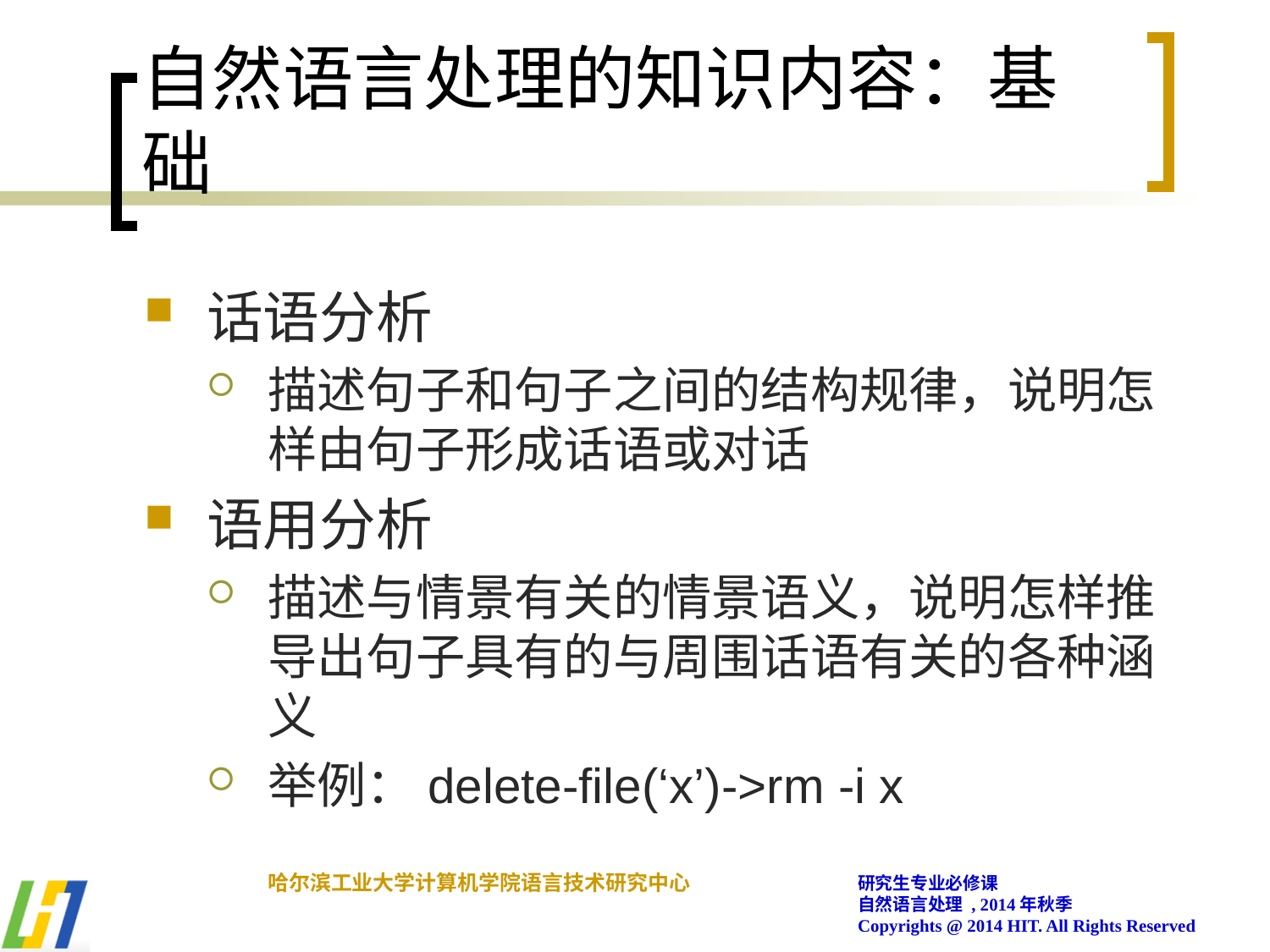

# 自然语言处理的知识内容：基础
话语分析
描述句子和句子之间的结构规律，说明怎样由句子形成话语或对话
语用分析
描述与情景有关的情景语义，说明怎样推导出句子具有的与周围话语有关的各种涵义
举例：delete-file(‘x’)->rm -i x

哈尔滨工业大学计算机学院语言技术研究中心
研究生专业必修课
自然语言处理 , 2014年秋季
Copyrights @ 2014 HIT. All Rights Reserved